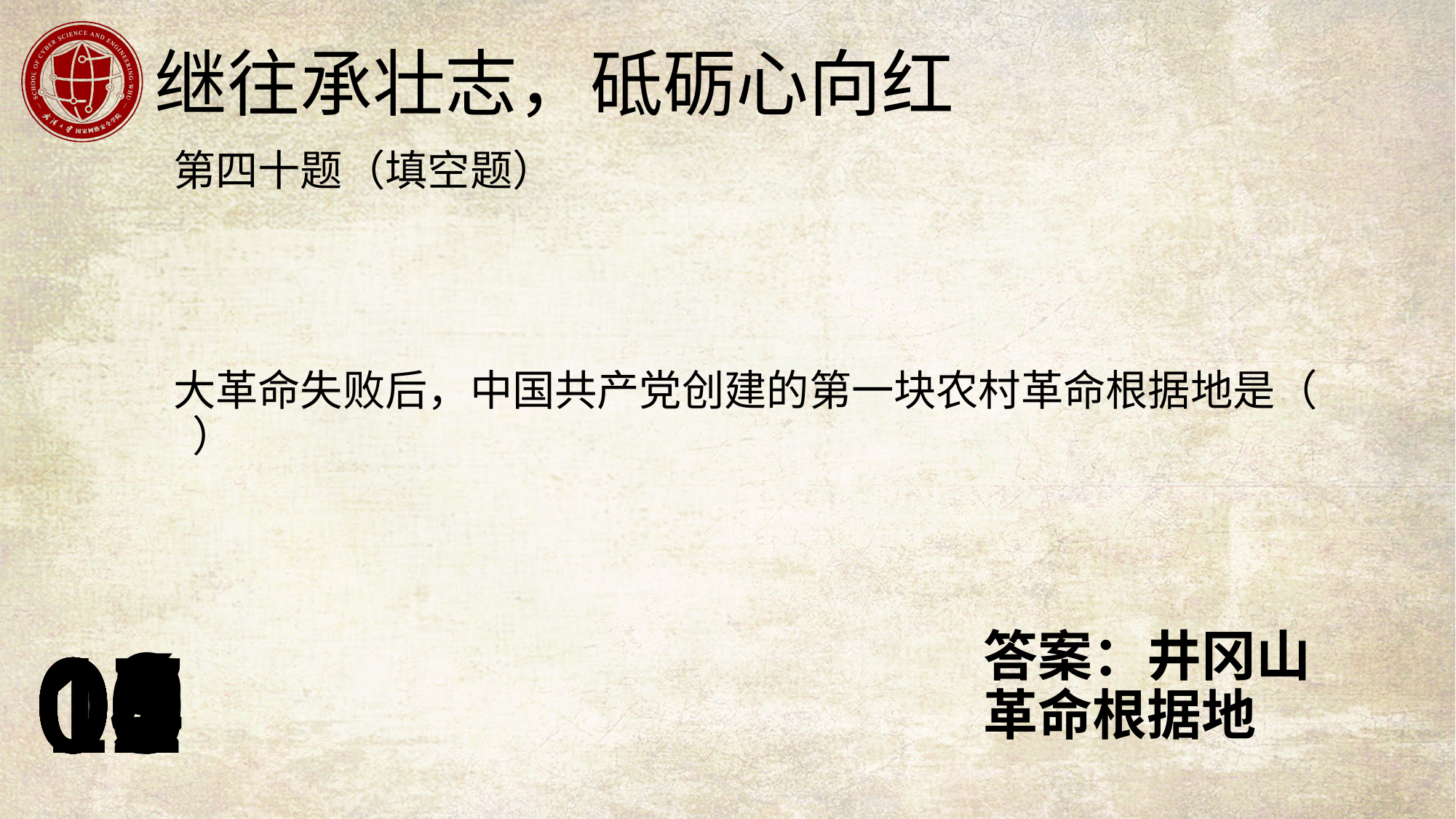

第四十题（填空题）

大革命失败后，中国共产党创建的第一块农村革命根据地是（    ）
答案：井冈山革命根据地